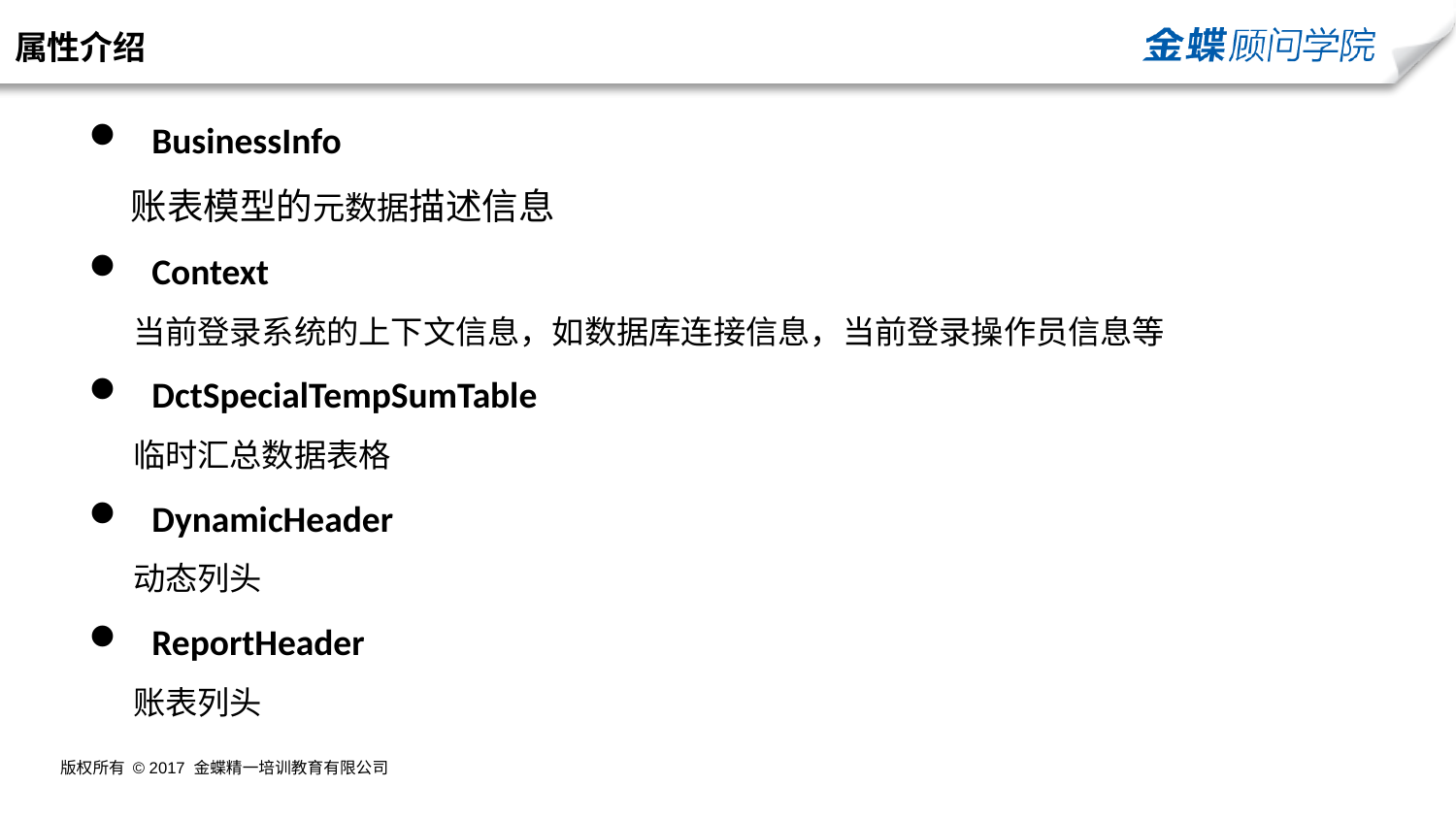

属性介绍

 BusinessInfo
    账表模型的元数据描述信息
 Context
     当前登录系统的上下文信息，如数据库连接信息，当前登录操作员信息等
 DctSpecialTempSumTable
     临时汇总数据表格
 DynamicHeader
     动态列头
 ReportHeader
     账表列头